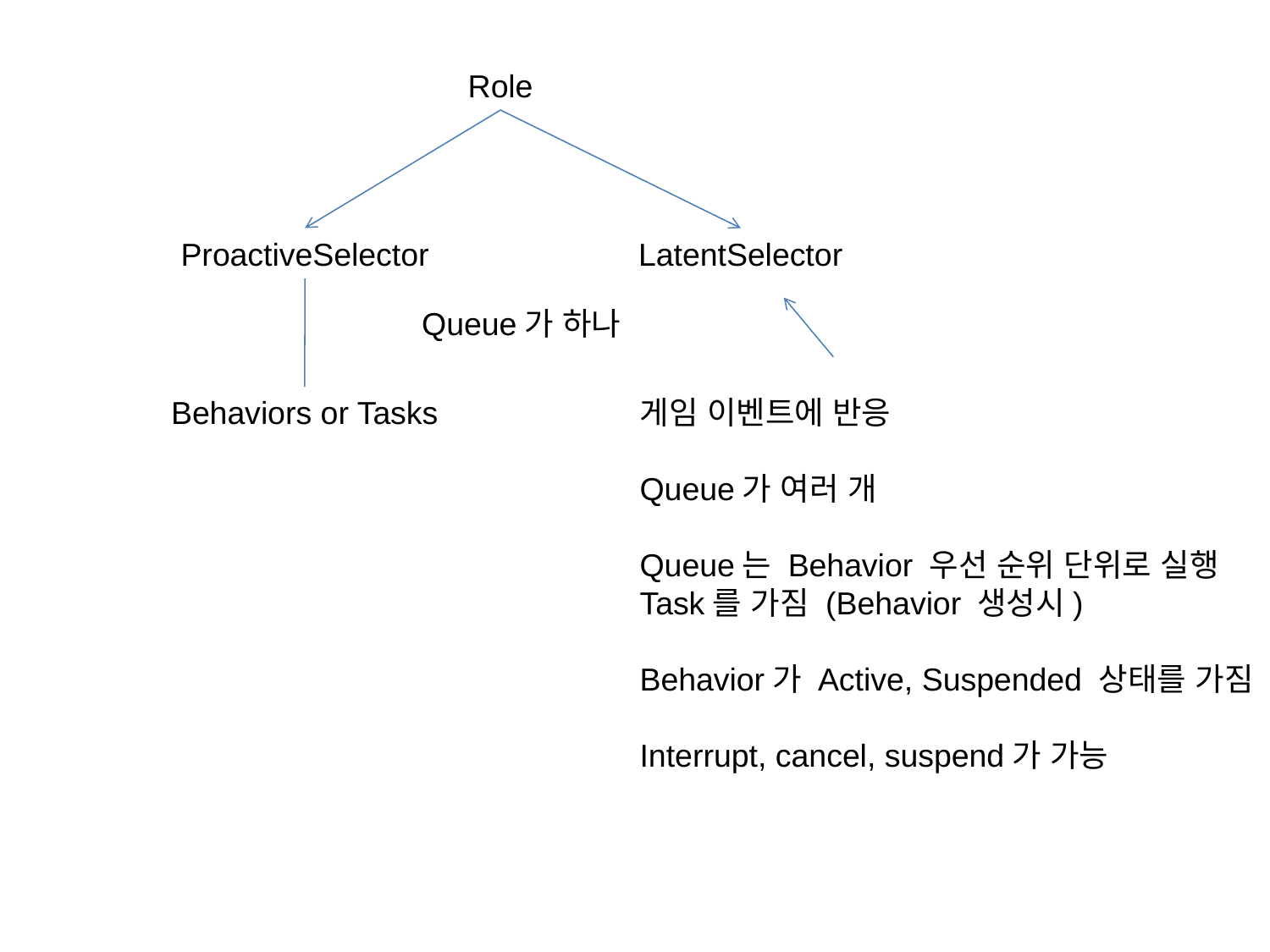

Role
ProactiveSelector
LatentSelector
Queue가 하나
Behaviors or Tasks
게임 이벤트에 반응

Queue가 여러 개

Queue는 Behavior 우선 순위 단위로 실행
Task를 가짐 (Behavior 생성시)

Behavior가 Active, Suspended 상태를 가짐

Interrupt, cancel, suspend가 가능